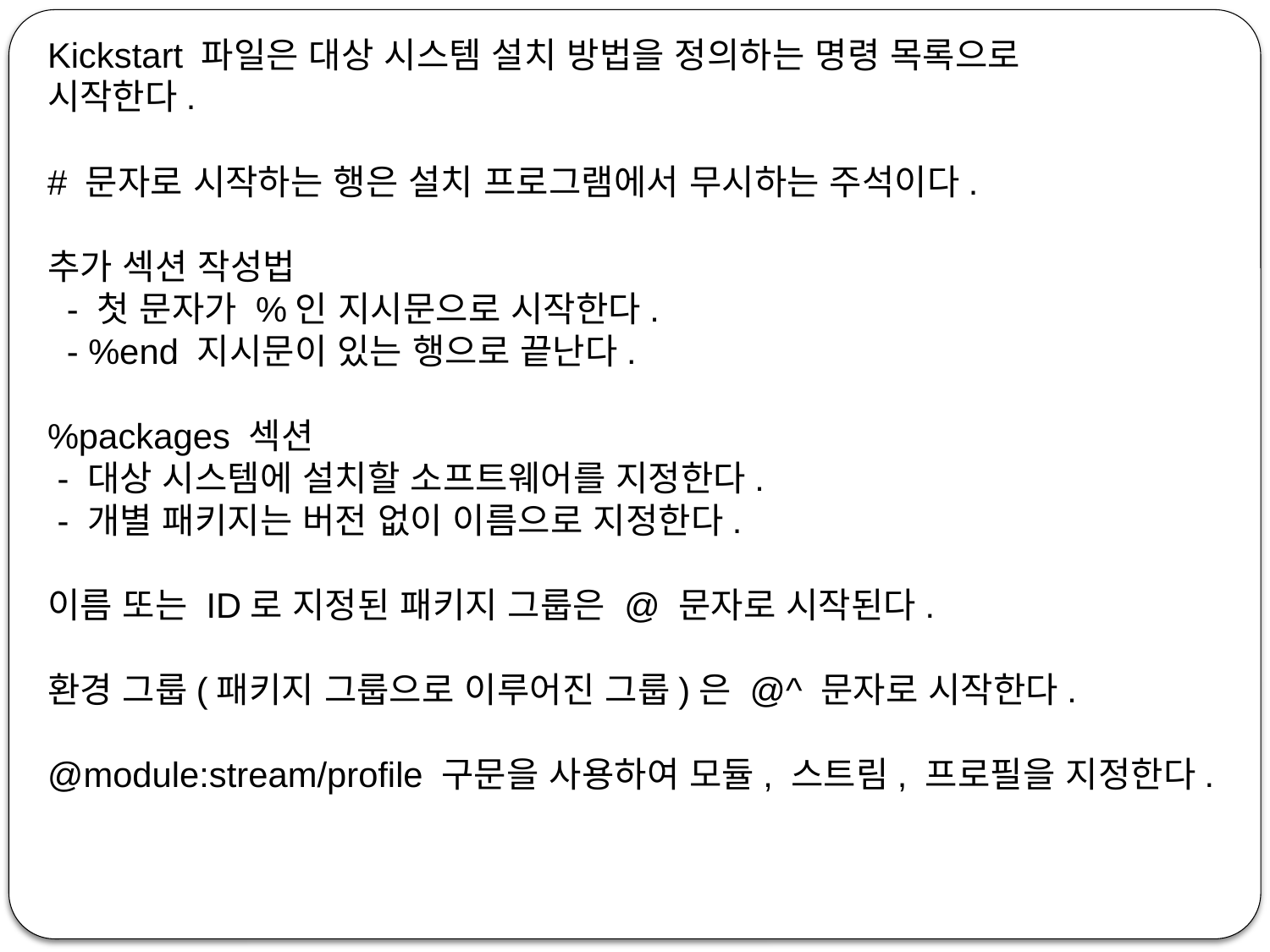

Kickstart 파일은 대상 시스템 설치 방법을 정의하는 명령 목록으로
시작한다.

# 문자로 시작하는 행은 설치 프로그램에서 무시하는 주석이다.

추가 섹션 작성법
  - 첫 문자가 %인 지시문으로 시작한다.
  - %end 지시문이 있는 행으로 끝난다.

%packages 섹션
 - 대상 시스템에 설치할 소프트웨어를 지정한다.
 - 개별 패키지는 버전 없이 이름으로 지정한다.

이름 또는 ID로 지정된 패키지 그룹은 @ 문자로 시작된다.

환경 그룹(패키지 그룹으로 이루어진 그룹)은 @^ 문자로 시작한다.

@module:stream/profile 구문을 사용하여 모듈, 스트림, 프로필을 지정한다.